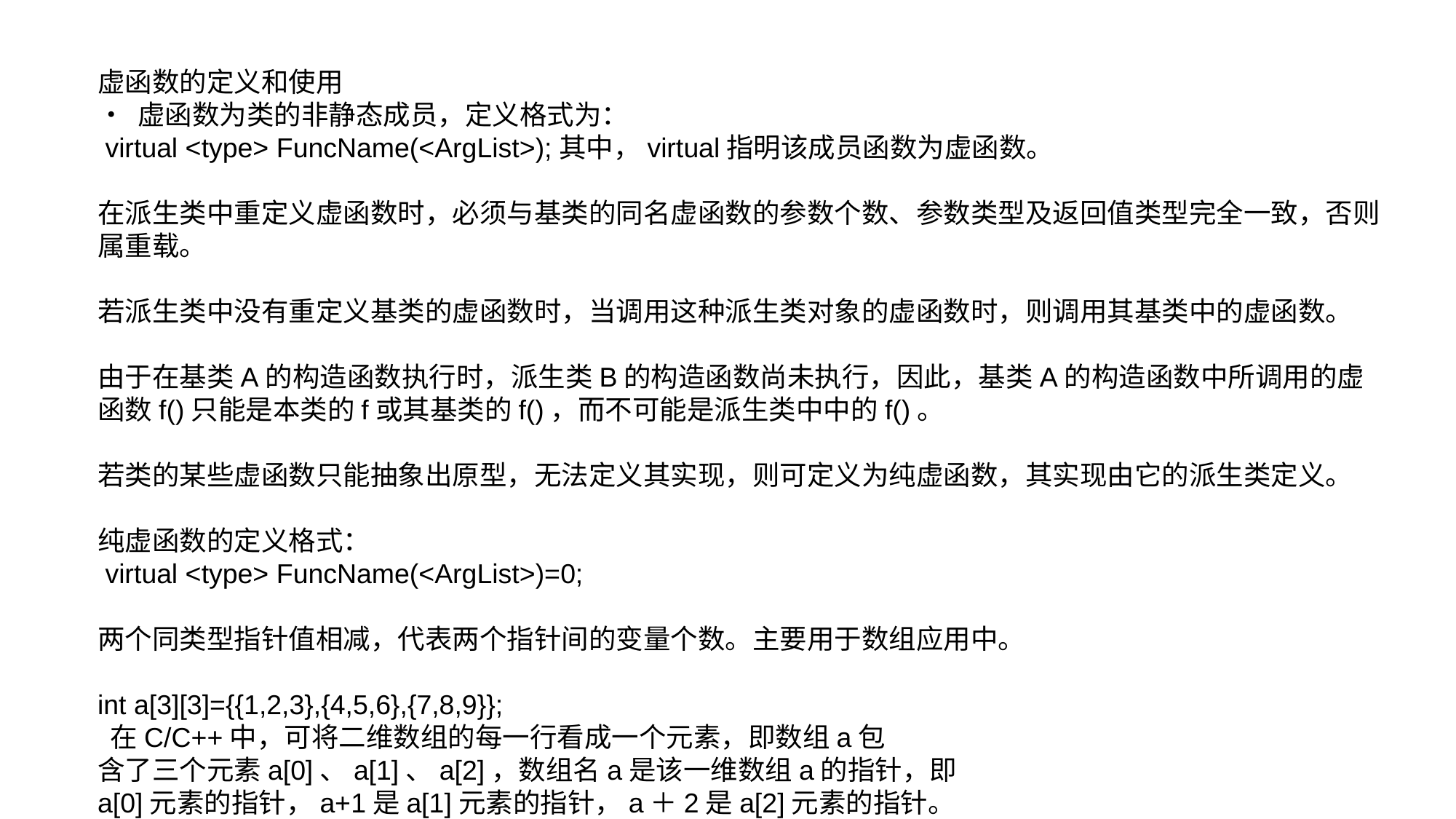

虚函数的定义和使用
• 虚函数为类的非静态成员，定义格式为：
 virtual <type> FuncName(<ArgList>);其中，virtual指明该成员函数为虚函数。

在派生类中重定义虚函数时，必须与基类的同名虚函数的参数个数、参数类型及返回值类型完全一致，否则属重载。

若派生类中没有重定义基类的虚函数时，当调用这种派生类对象的虚函数时，则调用其基类中的虚函数。

由于在基类A的构造函数执行时，派生类B的构造函数尚未执行，因此，基类A的构造函数中所调用的虚函数f()只能是本类的f或其基类的f()，而不可能是派生类中中的f()。

若类的某些虚函数只能抽象出原型，无法定义其实现，则可定义为纯虚函数，其实现由它的派生类定义。

纯虚函数的定义格式：
 virtual <type> FuncName(<ArgList>)=0;

两个同类型指针值相减，代表两个指针间的变量个数。主要用于数组应用中。

int a[3][3]={{1,2,3},{4,5,6},{7,8,9}};
 在C/C++中，可将二维数组的每一行看成一个元素，即数组a包
含了三个元素a[0]、a[1]、a[2]，数组名a是该一维数组a的指针，即
a[0]元素的指针，a+1是a[1]元素的指针，a＋2是a[2]元素的指针。